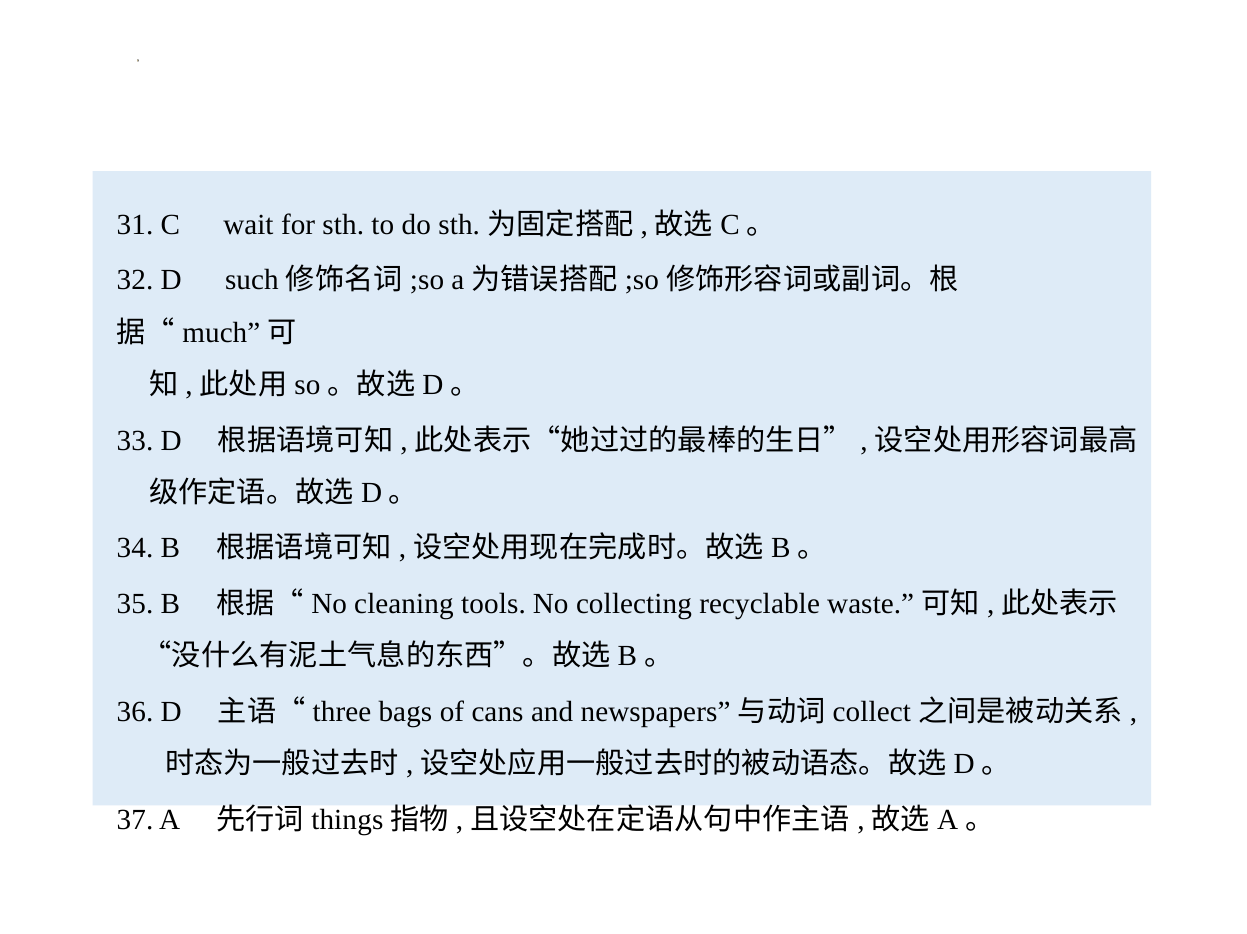

31. C　wait for sth. to do sth.为固定搭配,故选C。
32. D　such修饰名词;so a为错误搭配;so修饰形容词或副词。根据“much”可
     知,此处用so。故选D。
33. D　根据语境可知,此处表示“她过过的最棒的生日”,设空处用形容词最高
     级作定语。故选D。
34. B　根据语境可知,设空处用现在完成时。故选B。
35. B　根据“No cleaning tools. No collecting recyclable waste.”可知,此处表示
    “没什么有泥土气息的东西”。故选B。
36. D　主语“three bags of cans and newspapers”与动词collect之间是被动关系,
     时态为一般过去时,设空处应用一般过去时的被动语态。故选D。
37. A　先行词things指物,且设空处在定语从句中作主语,故选A。